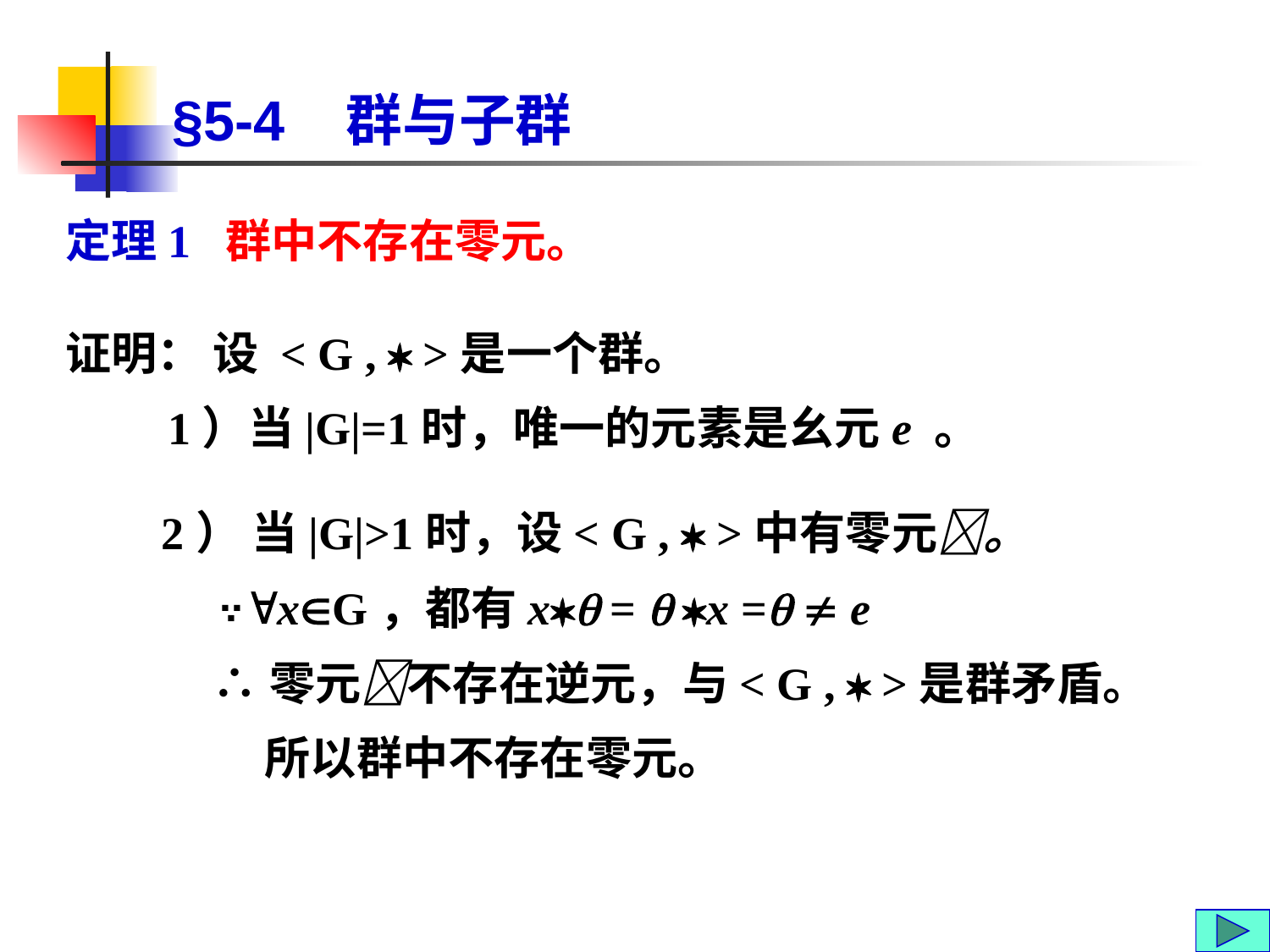

# §5-4   群与子群
定理1  群中不存在零元。
证明： 设 < G , ∗ >是一个群。
         1）当|G|=1时，唯一的元素是幺元e 。
 2） 当|G|>1时，设< G , ∗ >中有零元θ。
      ∵∀x∈G，都有x∗θ = θ ∗x =θ ≠ e
      ∴零元θ不存在逆元，与< G , ∗ >是群矛盾。
          所以群中不存在零元。
26